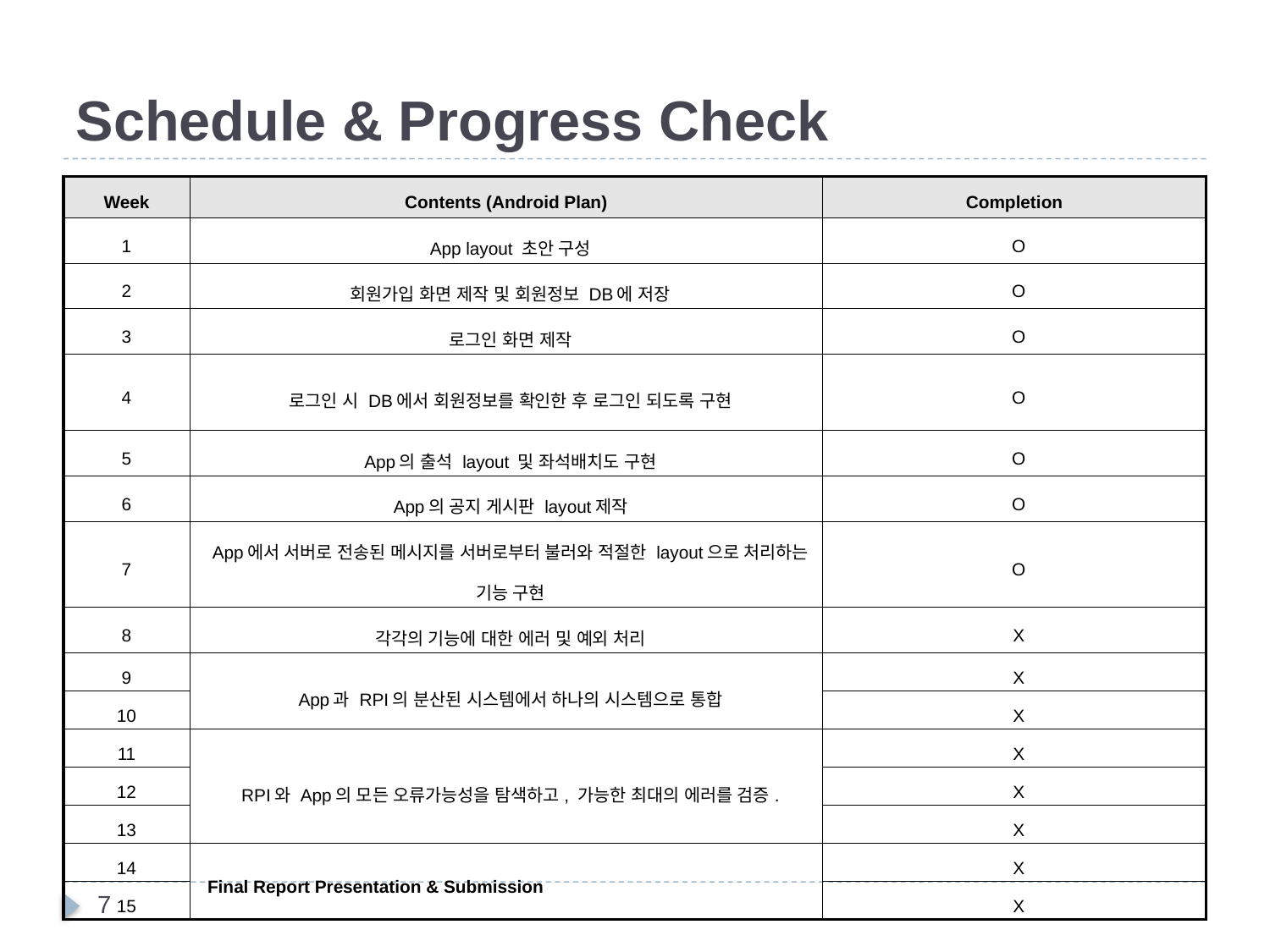

# Schedule & Progress Check
| Week | Contents (Android Plan) | Completion |
| --- | --- | --- |
| 1 | App layout 초안 구성 | O |
| 2 | 회원가입 화면 제작 및 회원정보 DB에 저장 | O |
| 3 | 로그인 화면 제작 | O |
| 4 | 로그인 시 DB에서 회원정보를 확인한 후 로그인 되도록 구현 | O |
| 5 | App의 출석 layout 및 좌석배치도 구현 | O |
| 6 | App의 공지 게시판 layout제작 | O |
| 7 | App에서 서버로 전송된 메시지를 서버로부터 불러와 적절한 layout으로 처리하는 기능 구현 | O |
| 8 | 각각의 기능에 대한 에러 및 예외 처리 | X |
| 9 | App과 RPI의 분산된 시스템에서 하나의 시스템으로 통합 | X |
| 10 |  | X |
| 11 | RPI와 App의 모든 오류가능성을 탐색하고, 가능한 최대의 에러를 검증. | X |
| 12 |  | X |
| 13 |  | X |
| 14 | Final Report Presentation & Submission | X |
| 15 |  | X |
7